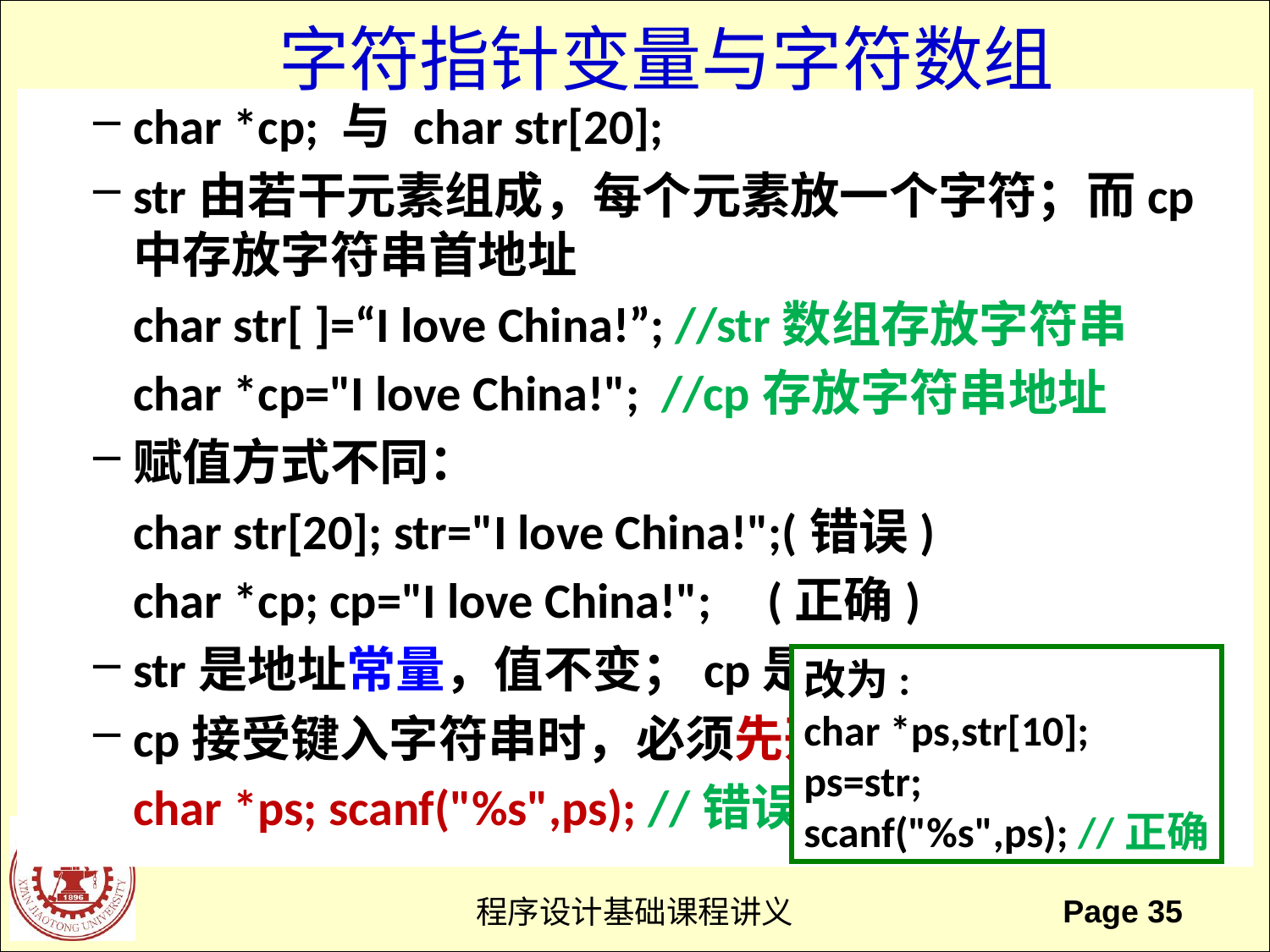

# 字符指针变量与字符数组
char *cp; 与 char str[20];
str由若干元素组成，每个元素放一个字符；而cp中存放字符串首地址
	char str[ ]=“I love China!”; //str数组存放字符串
	char *cp="I love China!";  //cp存放字符串地址
赋值方式不同：
	char str[20]; str="I love China!";(错误)
	char *cp; cp="I love China!";     (正确)
str是地址常量，值不变；cp是地址变量，值可变
cp接受键入字符串时，必须先开辟存储空间
	char *ps; scanf("%s",ps); //错误代码
改为:
char *ps,str[10];
ps=str;
scanf("%s",ps); //正确
35